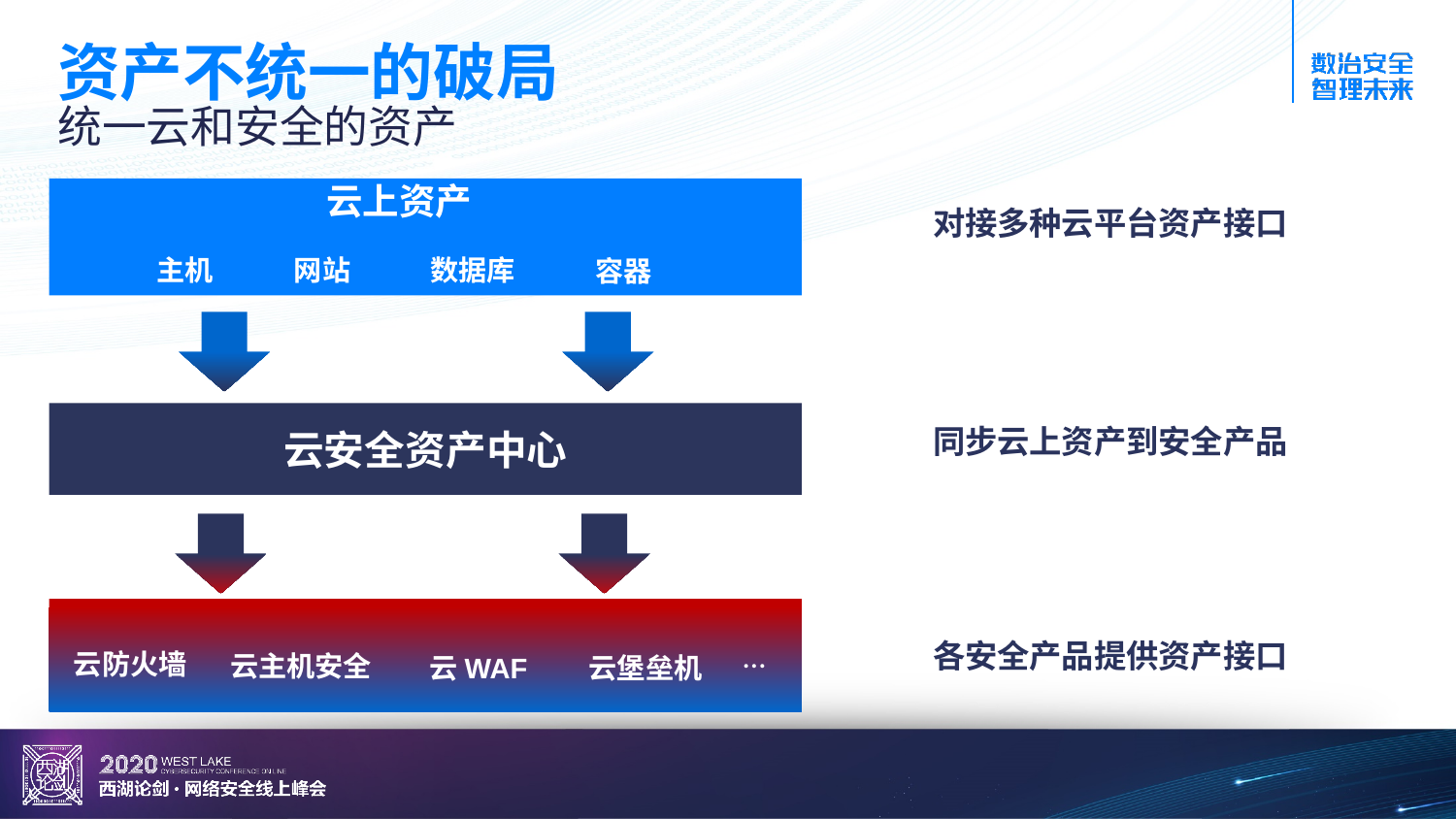

资产不统一的破局
统一云和安全的资产
         云上资产

对接多种云平台资产接口
数据库
主机
网站
容器

云安全资产中心
同步云上资产到安全产品

…
各安全产品提供资产接口
云防火墙
云主机安全
云堡垒机
云WAF